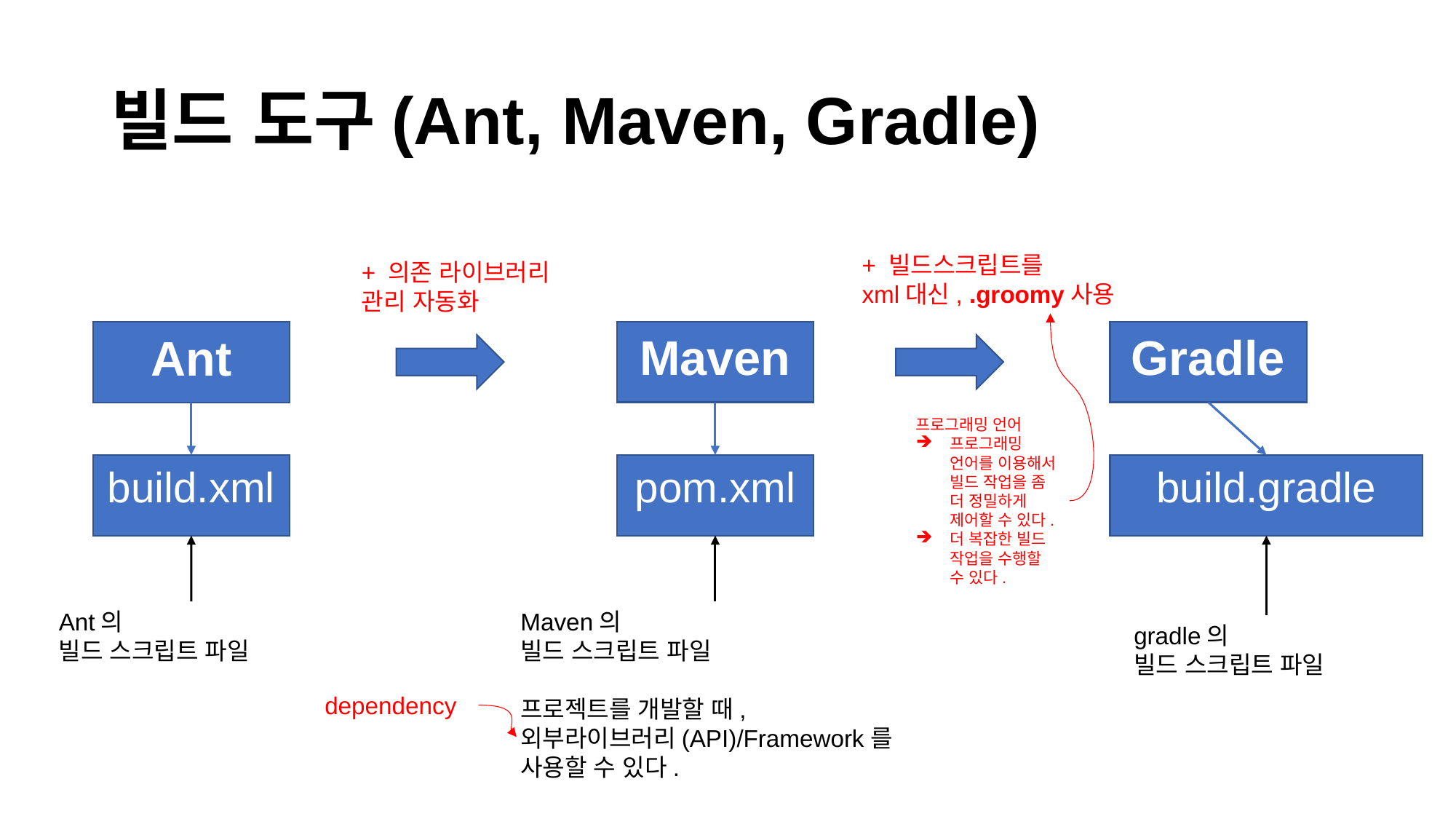

# 빌드 도구(Ant, Maven, Gradle)
+ 빌드스크립트를
xml대신, .groomy사용
+ 의존 라이브러리
관리 자동화
Maven
Gradle
Ant

프로그래밍 언어
프로그래밍 언어를 이용해서 빌드 작업을 좀 더 정밀하게 제어할 수 있다.
더 복잡한 빌드 작업을 수행할 수 있다.
build.xml
pom.xml
build.gradle
Ant의
빌드 스크립트 파일
Maven의
빌드 스크립트 파일

프로젝트를 개발할 때,
외부라이브러리(API)/Framework를 사용할 수 있다.
gradle의
빌드 스크립트 파일
dependency